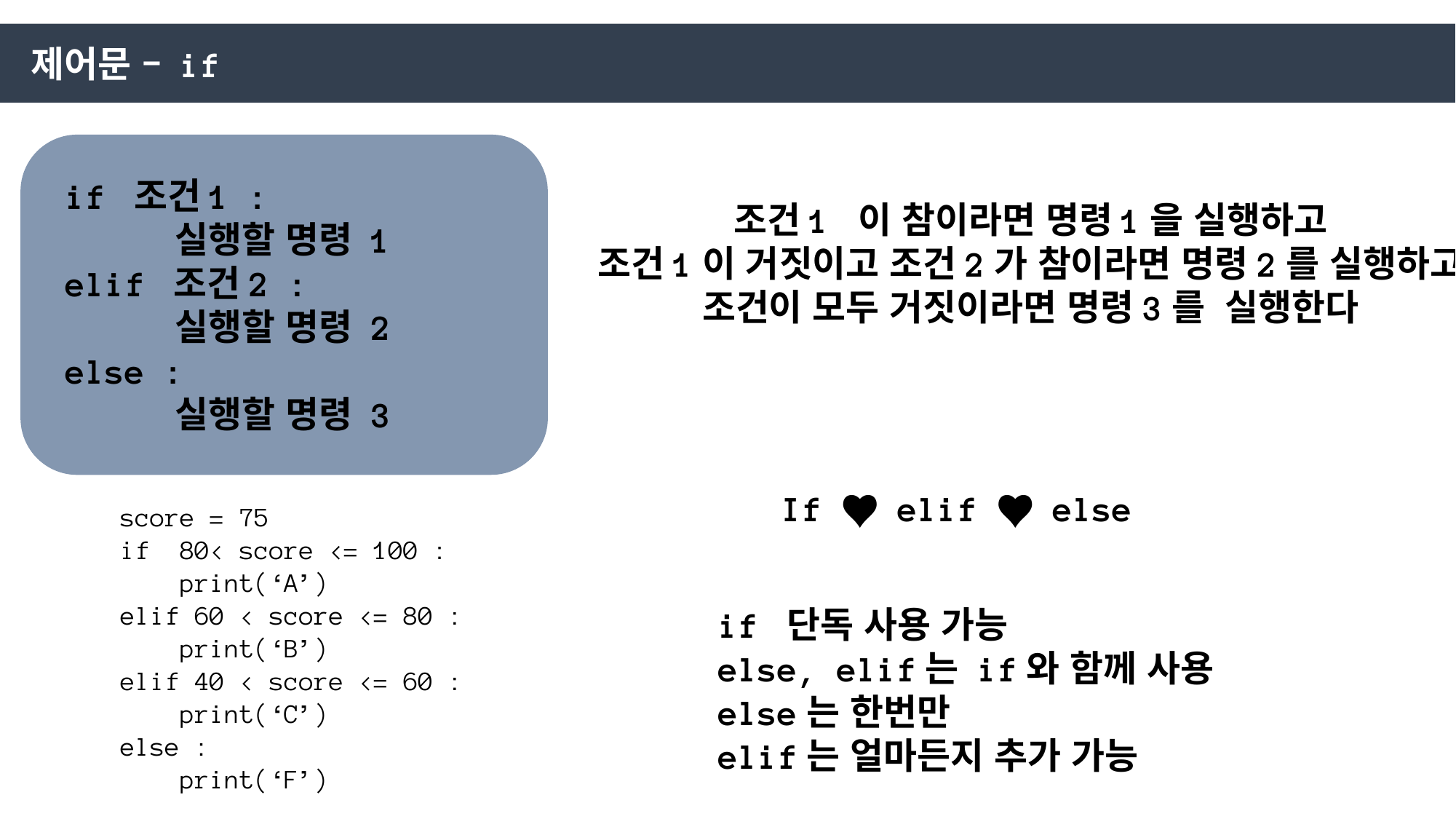

제어문 – if

if 조건1 :
	실행할 명령 1
elif 조건2 :
	실행할 명령 2
else :
	실행할 명령 3
조건1 이 참이라면 명령1을 실행하고
조건1이 거짓이고 조건2가 참이라면 명령2를 실행하고
조건이 모두 거짓이라면 명령3를  실행한다
If ♥ elif ♥ else
score = 75
if  80< score <= 100 :
    print(‘A’)
elif 60 < score <= 80 :
    print(‘B’)
elif 40 < score <= 60 :
    print(‘C’)
else :
    print(‘F’)

if 단독 사용 가능
else, elif는 if와 함께 사용
else는 한번만
elif는 얼마든지 추가 가능